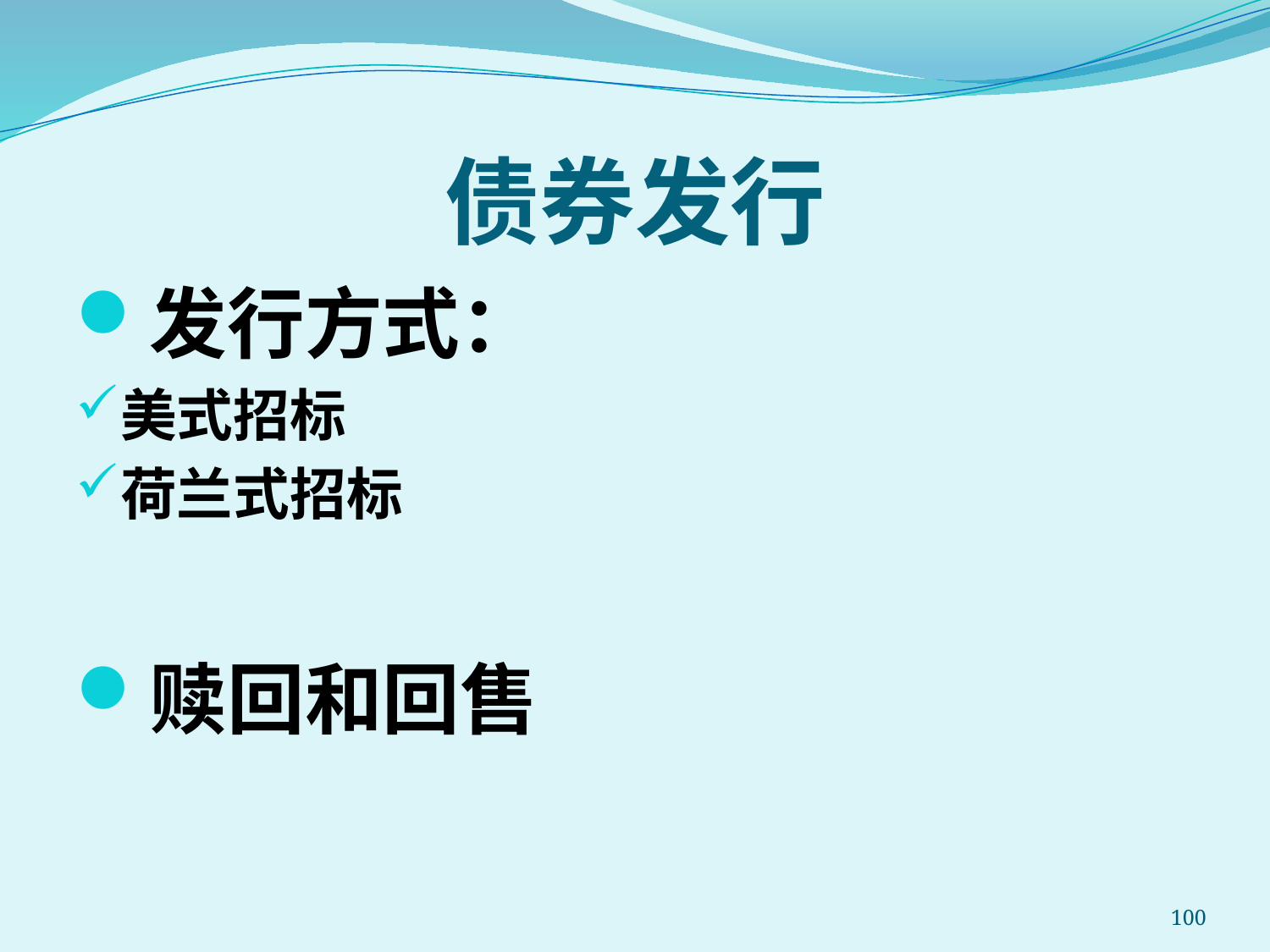

# 债券发行
发行方式：
美式招标
荷兰式招标

赎回和回售
100